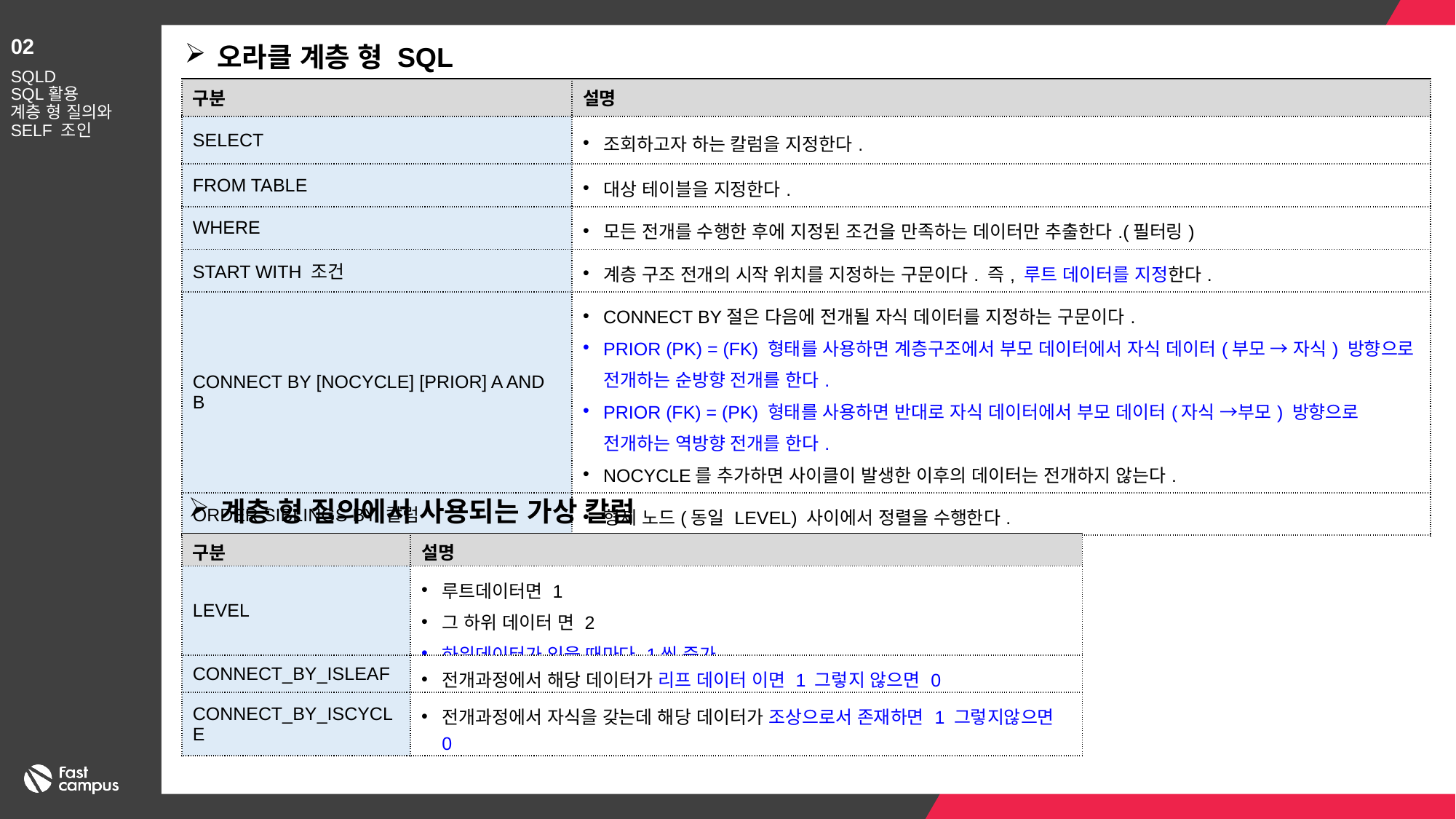

02
오라클 계층 형 SQL
SQLD
SQL활용
계층 형 질의와 SELF 조인
| 구분 | 설명 |
| --- | --- |
| SELECT | 조회하고자 하는 칼럼을 지정한다. |
| FROM TABLE | 대상 테이블을 지정한다. |
| WHERE | 모든 전개를 수행한 후에 지정된 조건을 만족하는 데이터만 추출한다.(필터링) |
| START WITH 조건 | 계층 구조 전개의 시작 위치를 지정하는 구문이다. 즉, 루트 데이터를 지정한다. |
| CONNECT BY [NOCYCLE] [PRIOR] A AND B | CONNECT BY절은 다음에 전개될 자식 데이터를 지정하는 구문이다. PRIOR (PK) = (FK) 형태를 사용하면 계층구조에서 부모 데이터에서 자식 데이터(부모 → 자식) 방향으로 전개하는 순방향 전개를 한다. PRIOR (FK) = (PK) 형태를 사용하면 반대로 자식 데이터에서 부모 데이터(자식 →부모) 방향으로 전개하는 역방향 전개를 한다. NOCYCLE를 추가하면 사이클이 발생한 이후의 데이터는 전개하지 않는다. |
| ORDER SIBLINGS BY 칼럼 | 형제 노드(동일 LEVEL) 사이에서 정렬을 수행한다. |
계층 형 질의에서 사용되는 가상 칼럼
| 구분 | 설명 |
| --- | --- |
| LEVEL | 루트데이터면 1 그 하위 데이터 면 2 하위데이터가 있을 때마다 1씩 증가 |
| CONNECT\_BY\_ISLEAF | 전개과정에서 해당 데이터가 리프 데이터 이면 1 그렇지 않으면 0 |
| CONNECT\_BY\_ISCYCLE | 전개과정에서 자식을 갖는데 해당 데이터가 조상으로서 존재하면 1 그렇지않으면 0 |